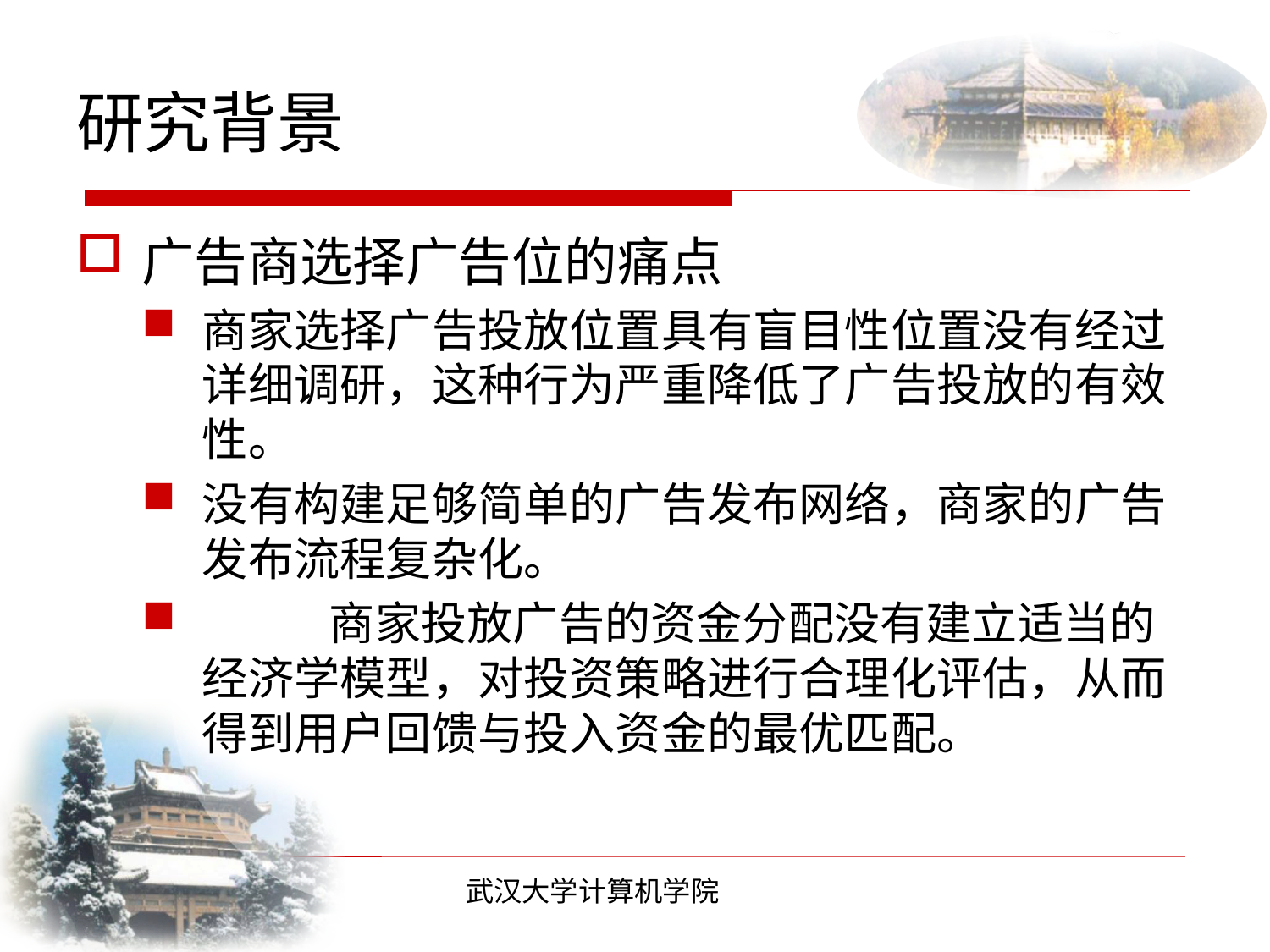

# 研究背景
广告商选择广告位的痛点
商家选择广告投放位置具有盲目性位置没有经过详细调研，这种行为严重降低了广告投放的有效性。
没有构建足够简单的广告发布网络，商家的广告发布流程复杂化。
	商家投放广告的资金分配没有建立适当的经济学模型，对投资策略进行合理化评估，从而得到用户回馈与投入资金的最优匹配。

武汉大学计算机学院